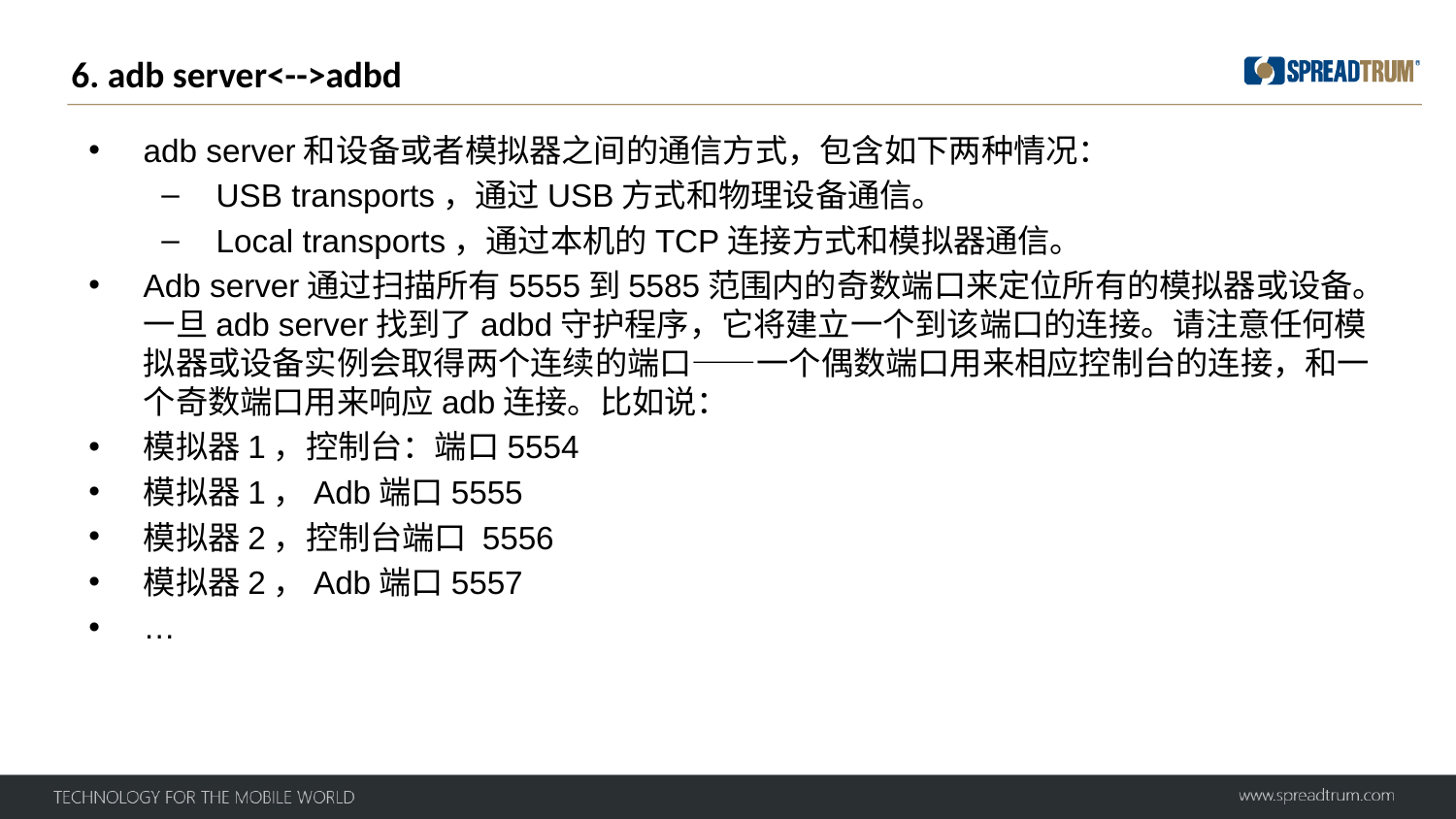

# 6. adb server<-->adbd
adb server和设备或者模拟器之间的通信方式，包含如下两种情况：
 USB transports，通过USB方式和物理设备通信。
 Local transports，通过本机的TCP连接方式和模拟器通信。
Adb server通过扫描所有5555到5585范围内的奇数端口来定位所有的模拟器或设备。一旦adb server找到了adbd守护程序，它将建立一个到该端口的连接。请注意任何模拟器或设备实例会取得两个连续的端口——一个偶数端口用来相应控制台的连接，和一个奇数端口用来响应adb连接。比如说：
模拟器1，控制台：端口5554
模拟器1，Adb端口5555
模拟器2，控制台端口 5556
模拟器2，Adb端口5557
…